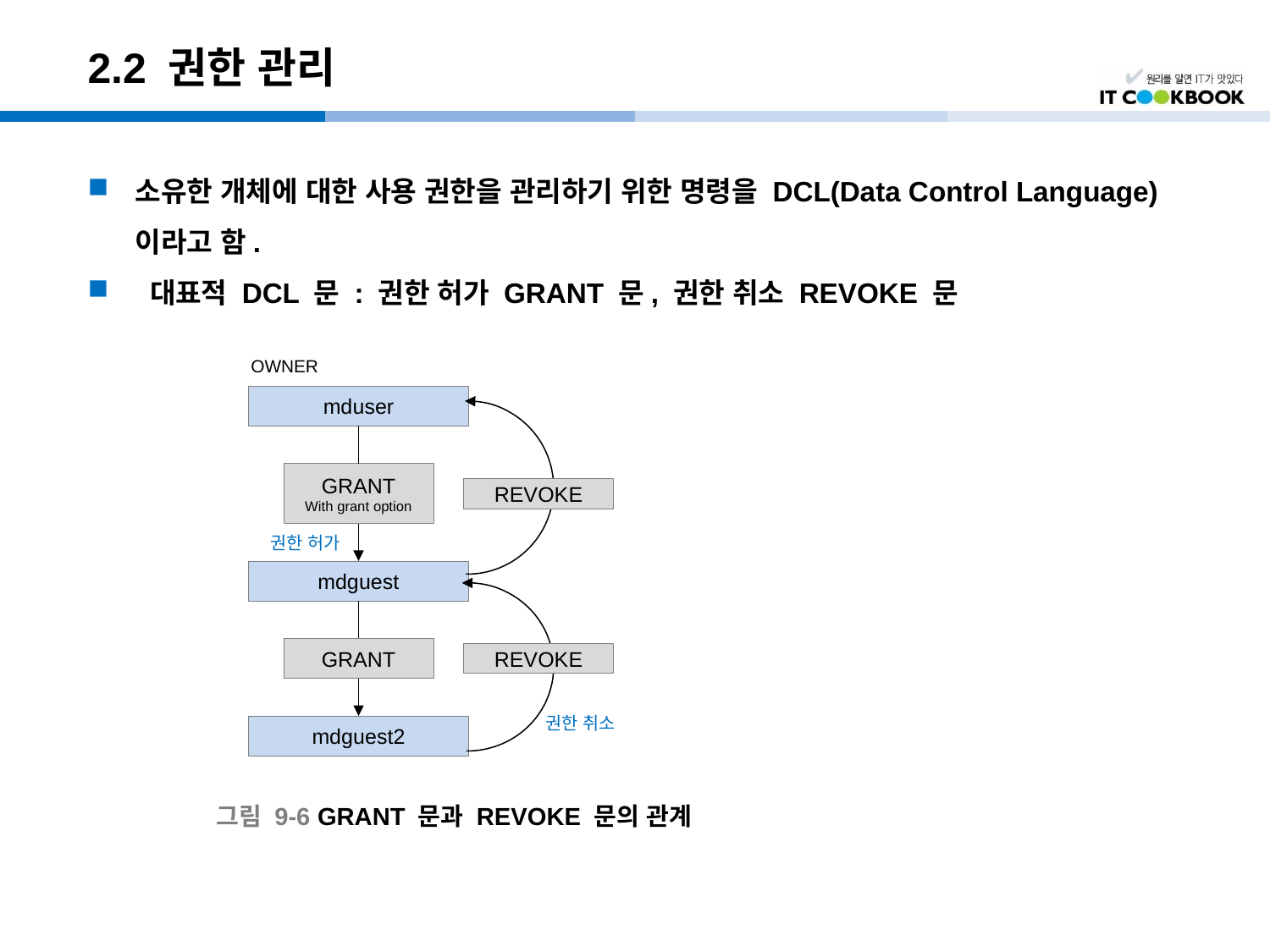

# 2.2 권한 관리
소유한 개체에 대한 사용 권한을 관리하기 위한 명령을 DCL(Data Control Language)이라고 함.
 대표적 DCL 문 : 권한 허가 GRANT 문, 권한 취소 REVOKE 문
OWNER
mduser

GRANT
With grant option
REVOKE
권한 허가
mdguest

GRANT
REVOKE
권한 취소
mdguest2
그림 9-6 GRANT 문과 REVOKE 문의 관계